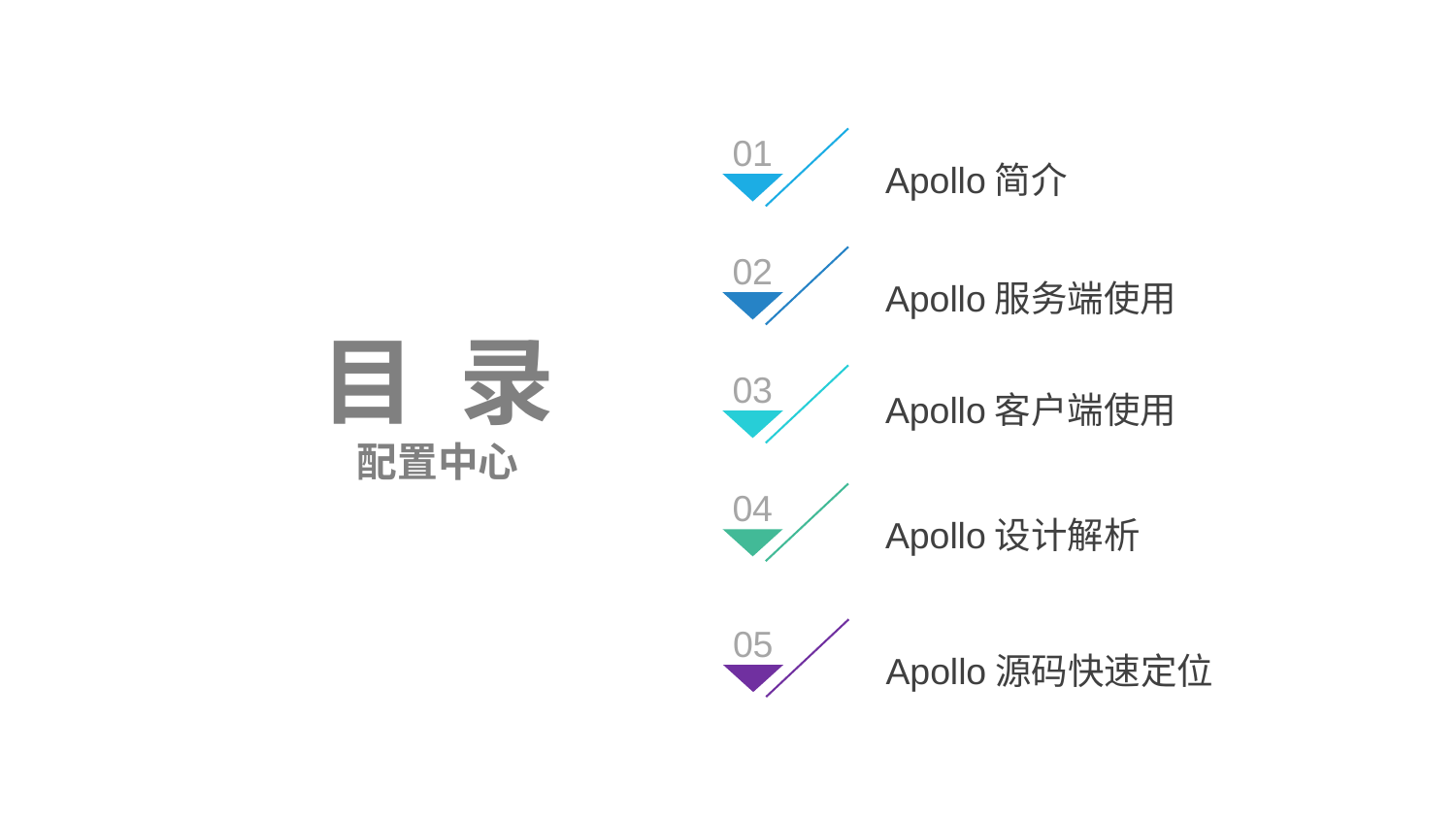

01

Apollo简介
02

Apollo服务端使用
目  录
03

Apollo客户端使用
配置中心
04

Apollo设计解析
05

Apollo源码快速定位